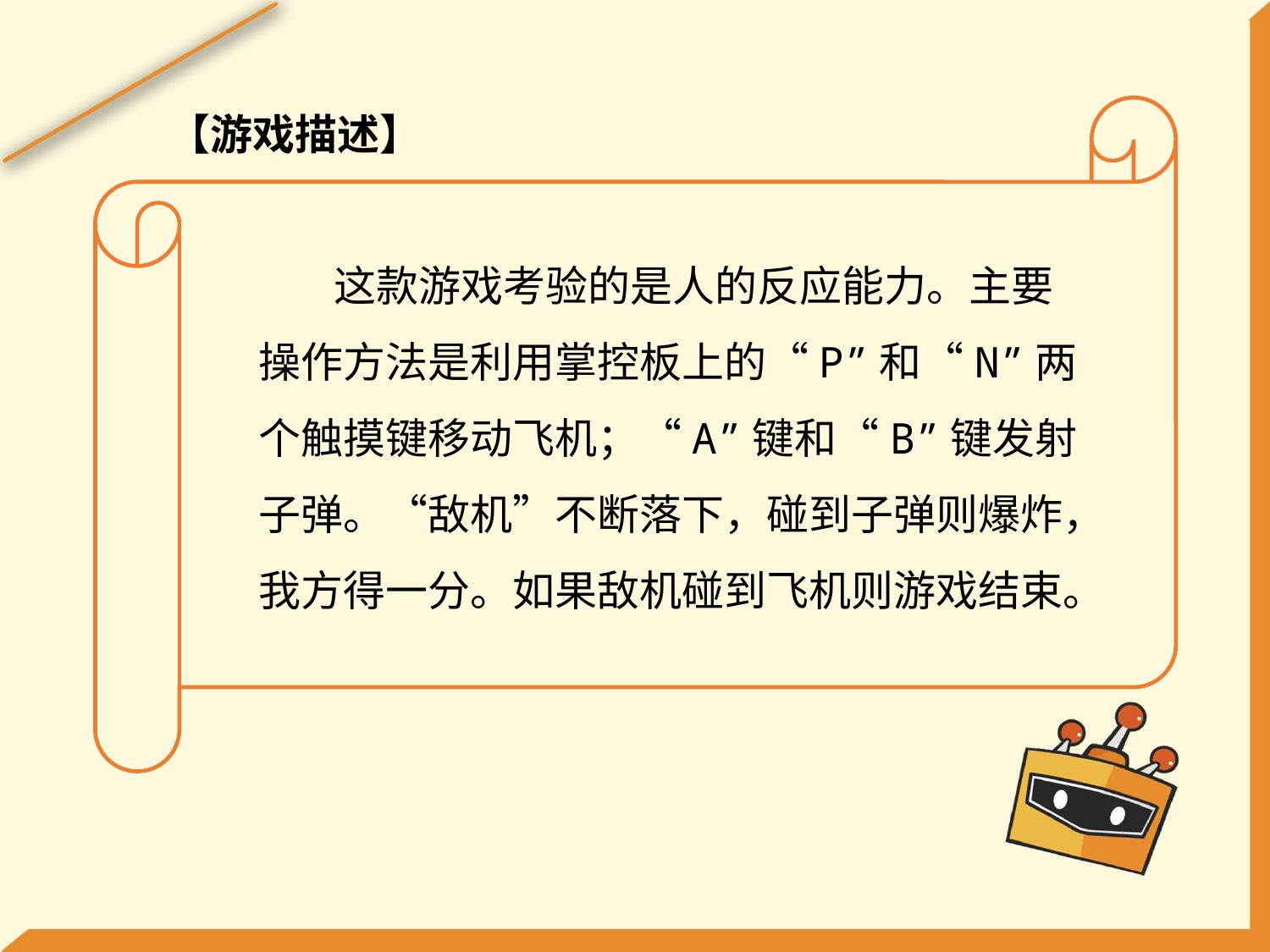

【游戏描述】
   这款游戏考验的是人的反应能力。主要操作方法是利用掌控板上的“P”和“N”两个触摸键移动飞机；“A”键和“B”键发射子弹。“敌机”不断落下，碰到子弹则爆炸，我方得一分。如果敌机碰到飞机则游戏结束。